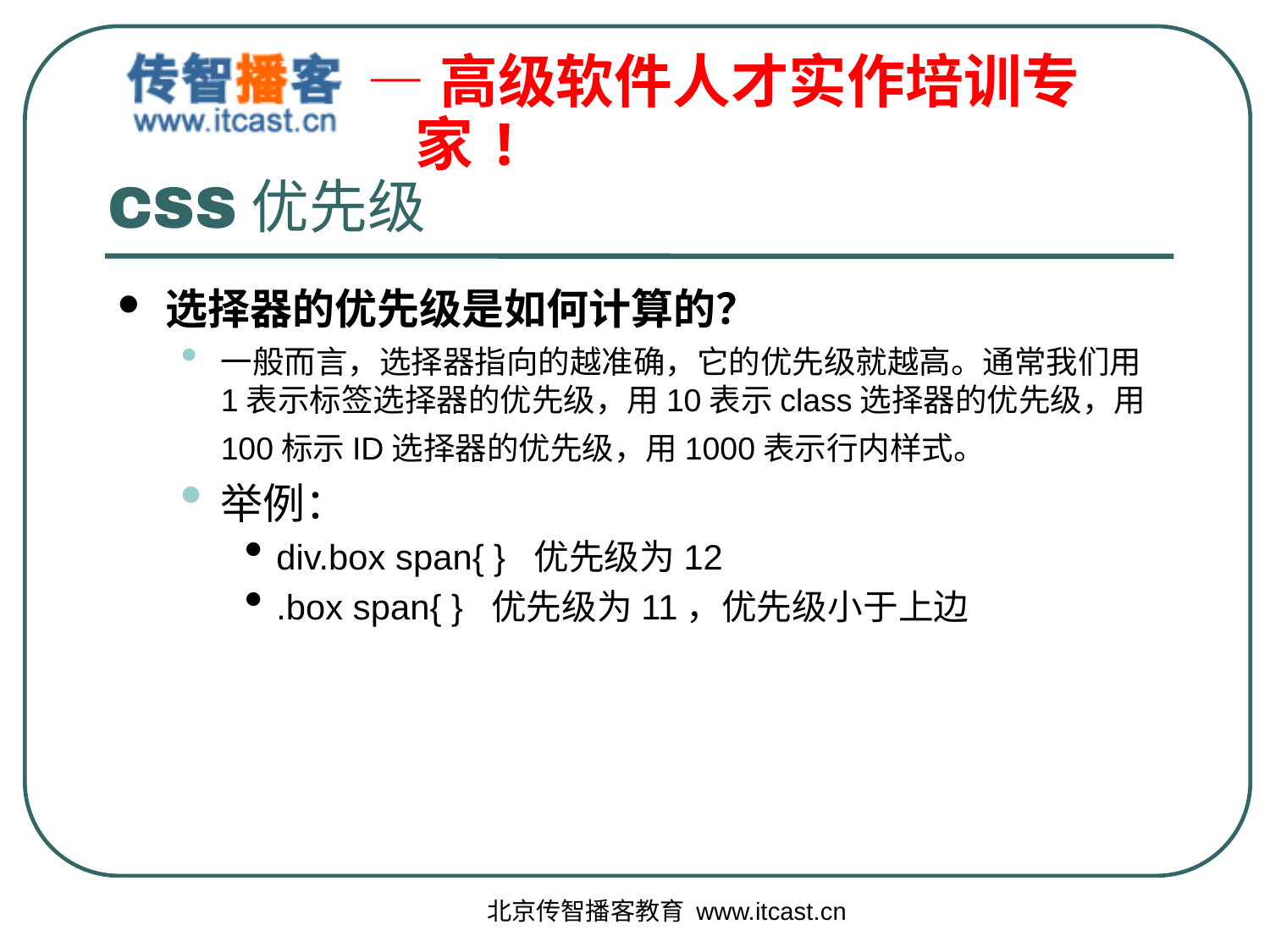

# CSS优先级
选择器的优先级是如何计算的？
一般而言，选择器指向的越准确，它的优先级就越高。通常我们用1表示标签选择器的优先级，用10表示class选择器的优先级，用100标示ID选择器的优先级，用1000表示行内样式。
举例：
div.box span{ }  优先级为12
.box span{ }  优先级为11，优先级小于上边